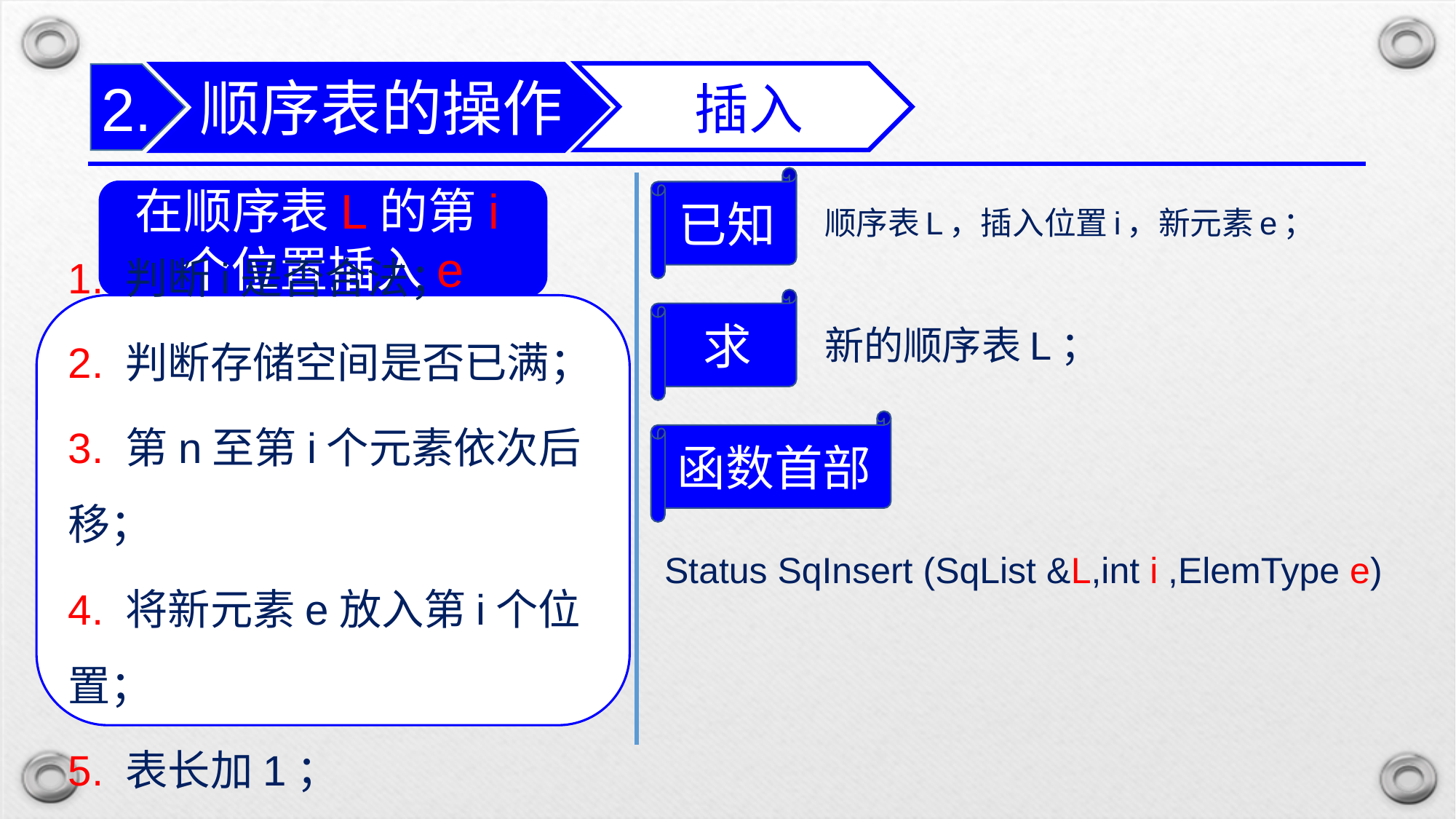

顺序表的操作

插入

2.
已知
顺序表L，插入位置i，新元素e；
在顺序表L的第i个位置插入e
求
新的顺序表L；
1. 判断i是否合法；
2. 判断存储空间是否已满；
3. 第n至第i个元素依次后移；
4. 将新元素e放入第i个位置；
5. 表长加1；
函数首部
Status SqInsert (SqList &L,int i ,ElemType e)